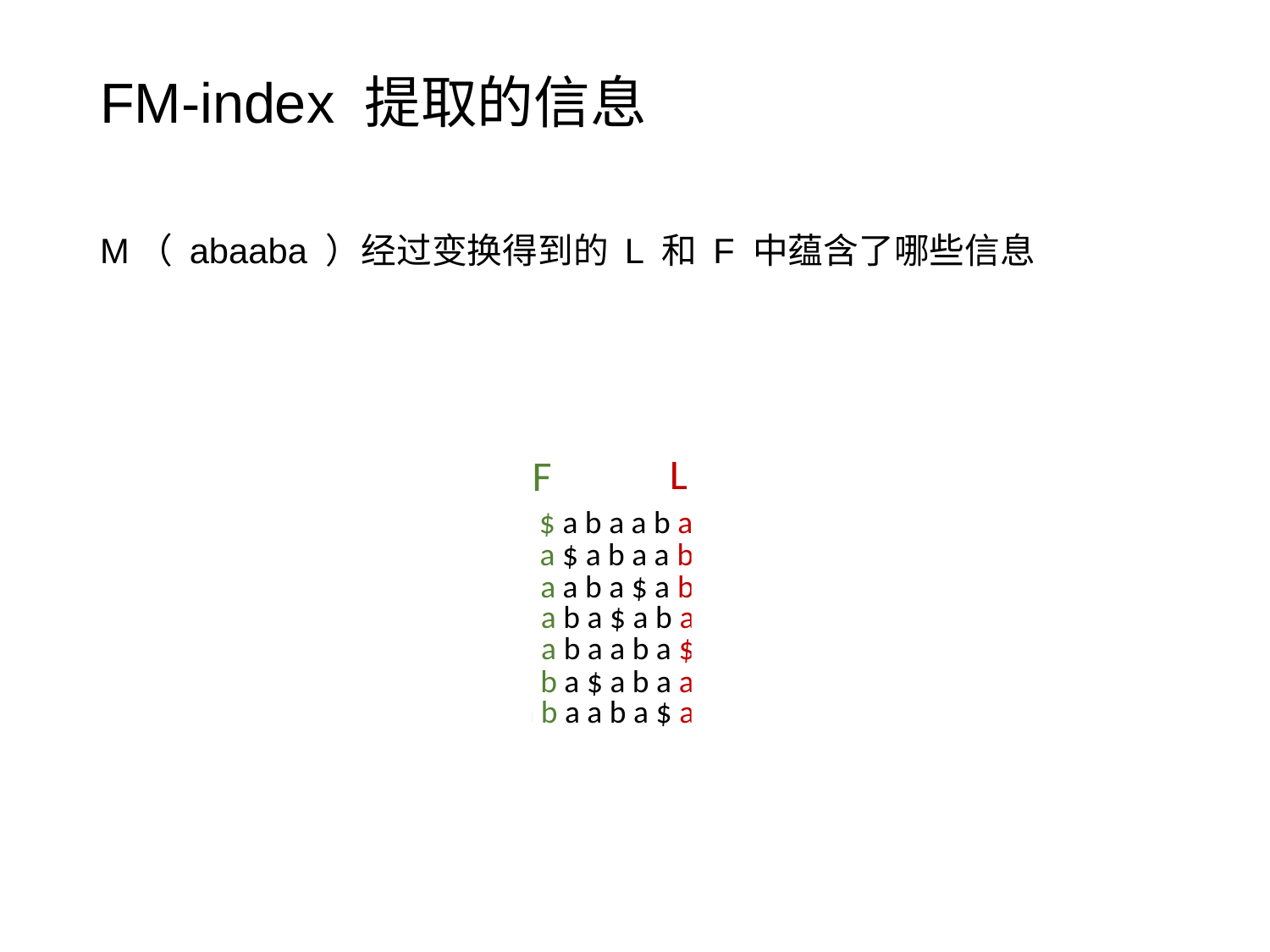

# FM-index 提取的信息
M（ abaaba ）经过变换得到的 L 和 F 中蕴含了哪些信息
L
F

a b a a b a $ a b a a b a
a b a a b a $ a b a a b a
a b a a b a $ a b a a b a
a b a a b a $ a b a a b a
a b a a b a $ a b a a b a
a b a a b a $ a b a a b a
a b a a b a $ a b a a b a